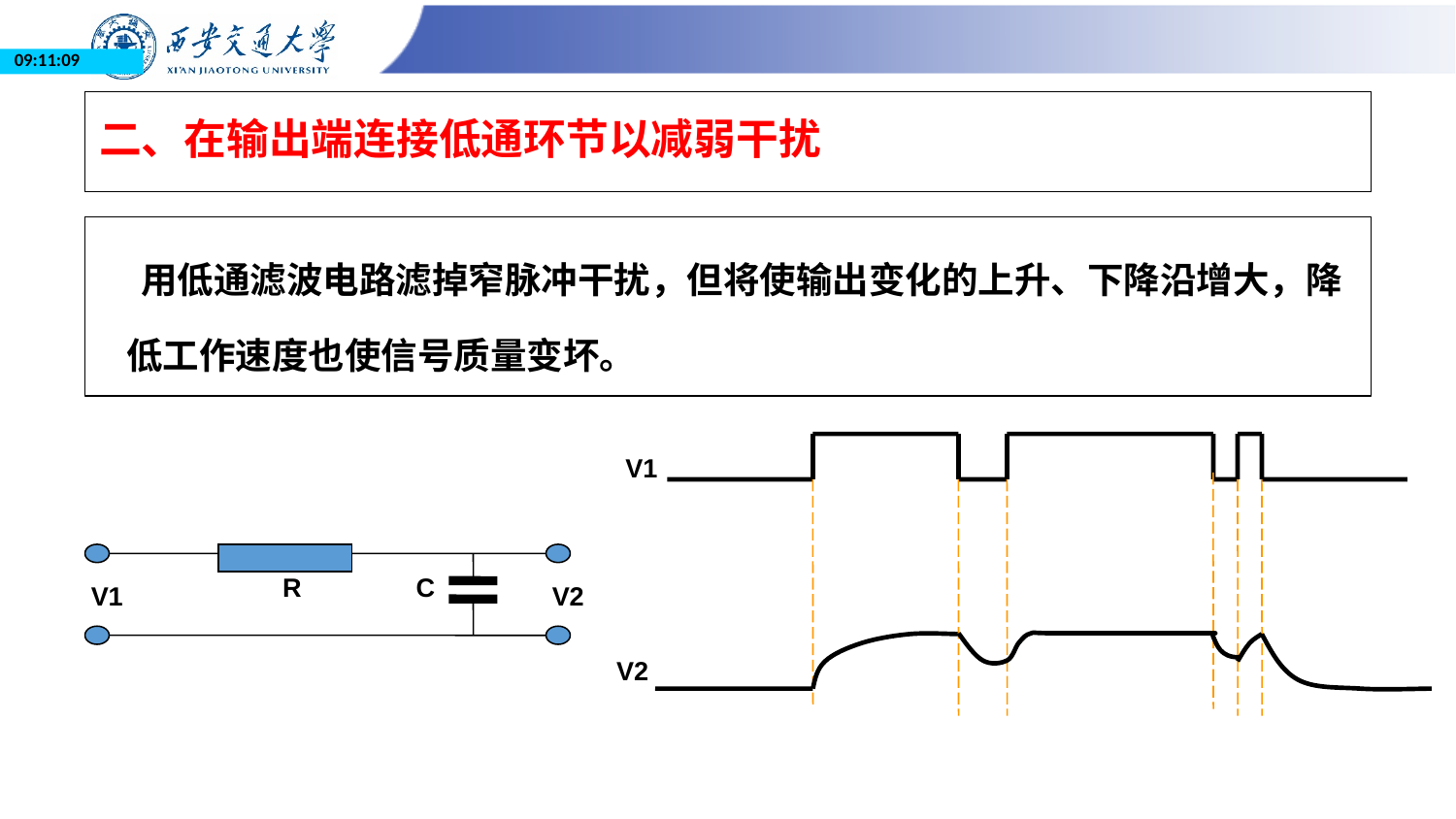

09:11:09
# 二、在输出端连接低通环节以减弱干扰
    用低通滤波电路滤掉窄脉冲干扰，但将使输出变化的上升、下降沿增大，降低工作速度也使信号质量变坏。

V1

R
C
V1
V2

V2
21